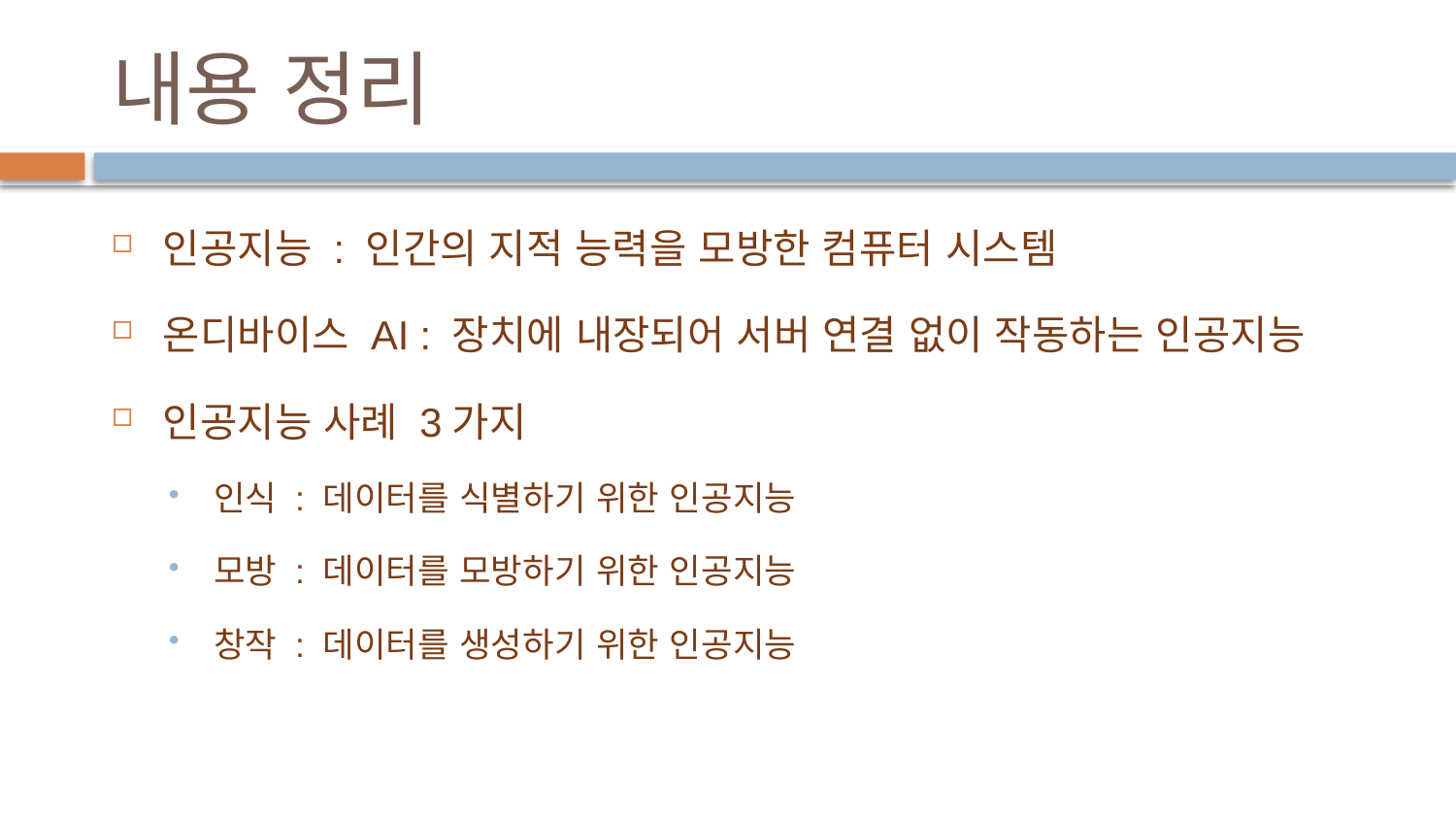

# 내용 정리
인공지능 : 인간의 지적 능력을 모방한 컴퓨터 시스템
온디바이스 AI : 장치에 내장되어 서버 연결 없이 작동하는 인공지능
인공지능 사례 3가지
인식 : 데이터를 식별하기 위한 인공지능
모방 : 데이터를 모방하기 위한 인공지능
창작 : 데이터를 생성하기 위한 인공지능